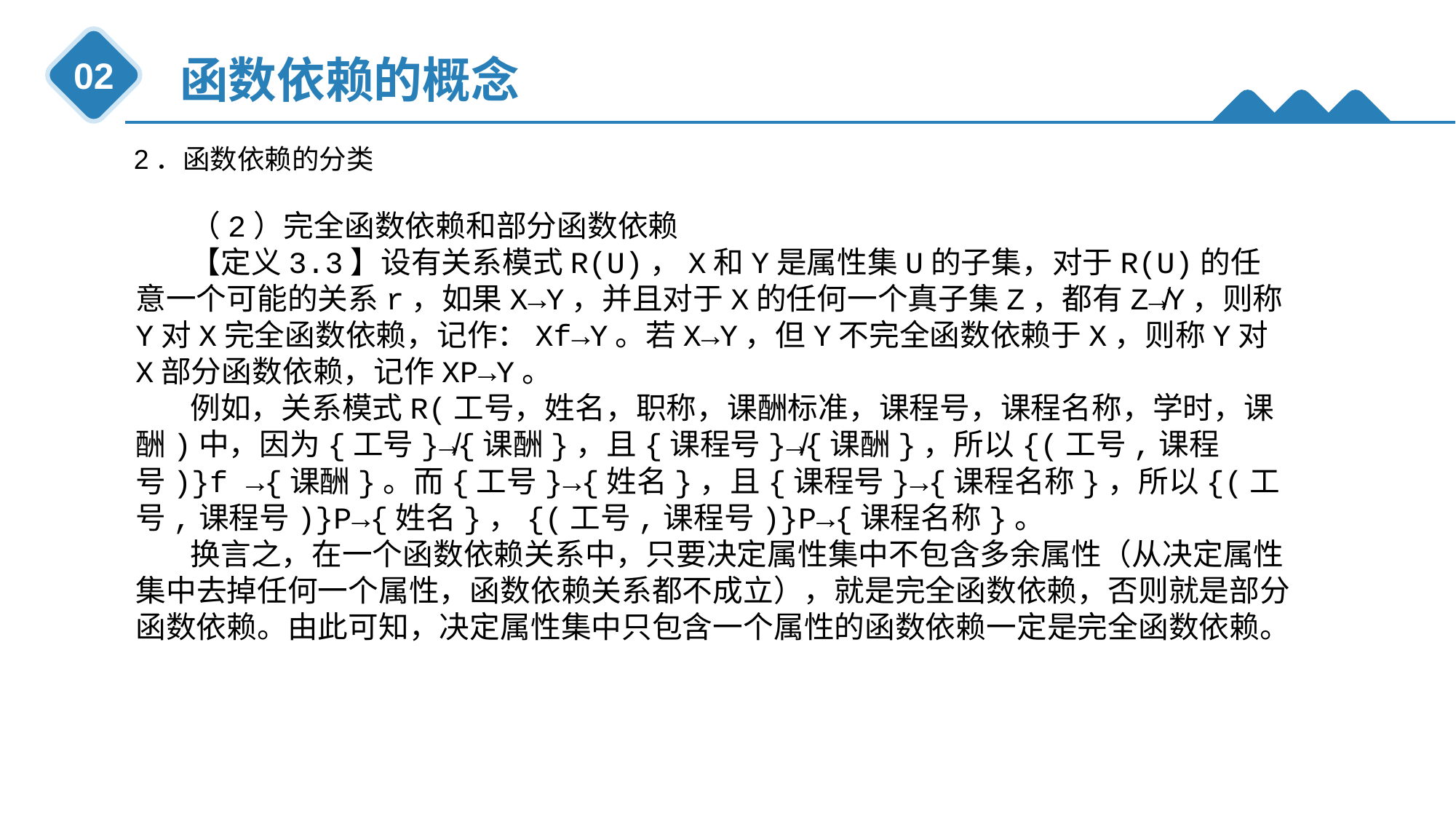

函数依赖的概念
02

2．函数依赖的分类
（2）完全函数依赖和部分函数依赖
【定义3.3】设有关系模式R(U)，X和Y是属性集U的子集，对于R(U)的任意一个可能的关系r，如果X→Y，并且对于X的任何一个真子集Z，都有Z↛Y，则称Y对X完全函数依赖，记作：Xf→Y。若X→Y，但Y不完全函数依赖于X，则称Y对X部分函数依赖，记作XP→Y。
例如，关系模式R(工号，姓名，职称，课酬标准，课程号，课程名称，学时，课酬)中，因为{工号}↛{课酬}，且{课程号}↛{课酬}，所以{(工号,课程号)}f →{课酬}。而{工号}→{姓名}，且{课程号}→{课程名称}，所以{(工号,课程号)}P→{姓名}，{(工号,课程号)}P→{课程名称}。
换言之，在一个函数依赖关系中，只要决定属性集中不包含多余属性（从决定属性集中去掉任何一个属性，函数依赖关系都不成立），就是完全函数依赖，否则就是部分函数依赖。由此可知，决定属性集中只包含一个属性的函数依赖一定是完全函数依赖。